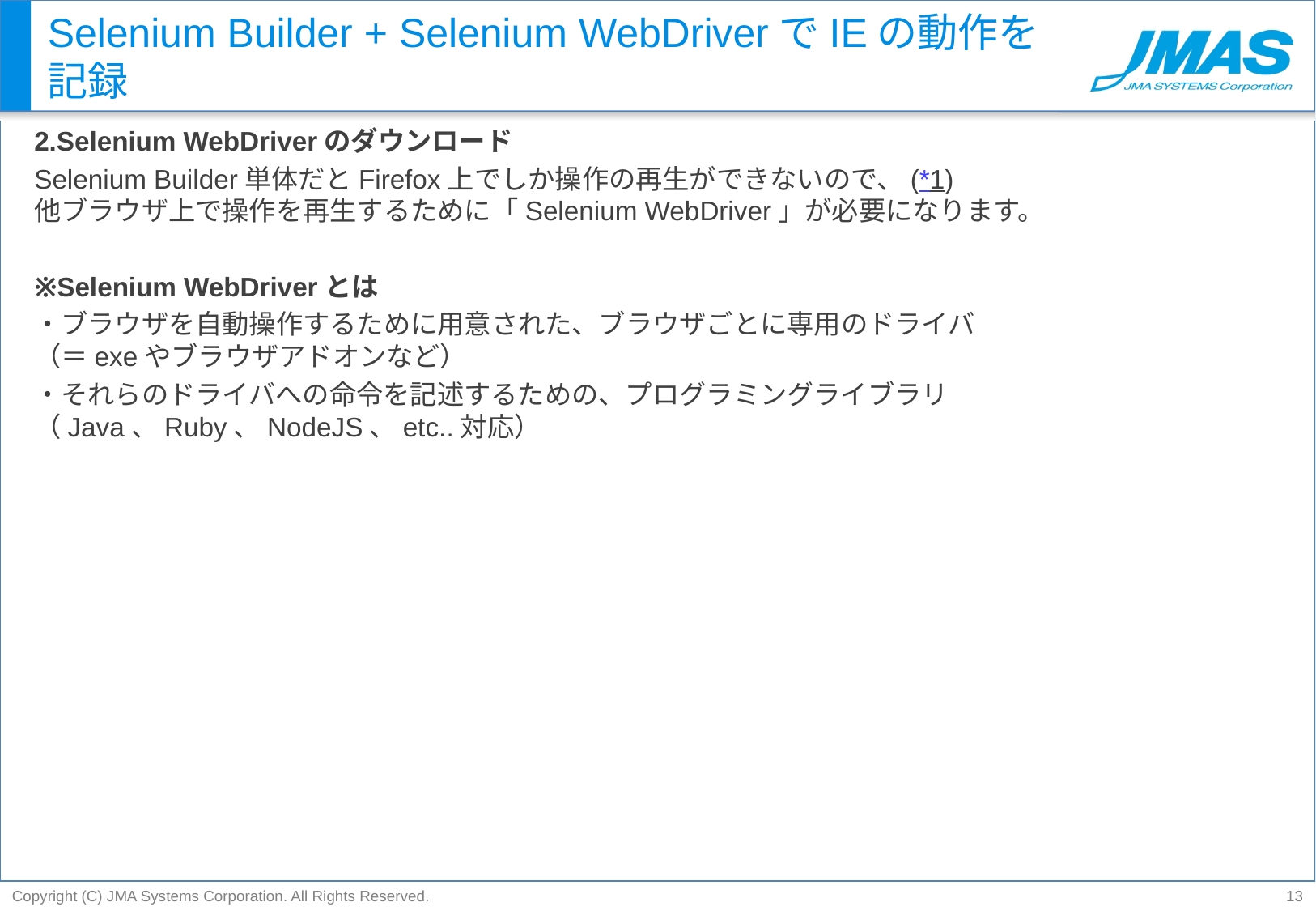

# Selenium Builder + Selenium WebDriverでIEの動作を記録
2.Selenium WebDriverのダウンロード
Selenium Builder単体だとFirefox上でしか操作の再生ができないので、(*1)
他ブラウザ上で操作を再生するために「Selenium WebDriver」が必要になります。

※Selenium WebDriverとは
・ブラウザを自動操作するために用意された、ブラウザごとに専用のドライバ
（＝exeやブラウザアドオンなど）
・それらのドライバへの命令を記述するための、プログラミングライブラリ
（Java、Ruby、NodeJS、etc..対応）